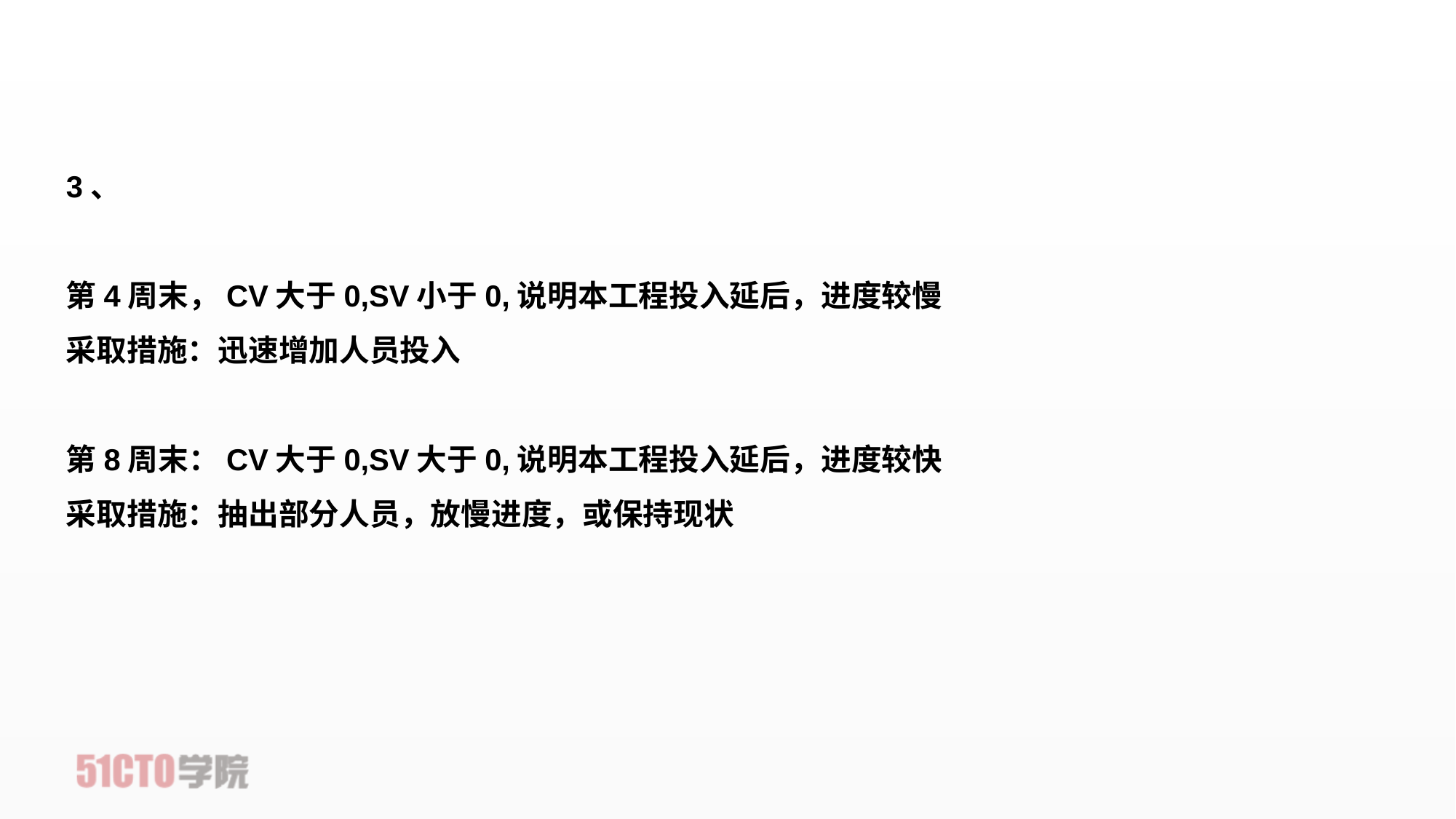

3、

第4周末，CV大于0,SV小于0,说明本工程投入延后，进度较慢
采取措施：迅速增加人员投入

第8周末：CV大于0,SV大于0,说明本工程投入延后，进度较快
采取措施：抽出部分人员，放慢进度，或保持现状